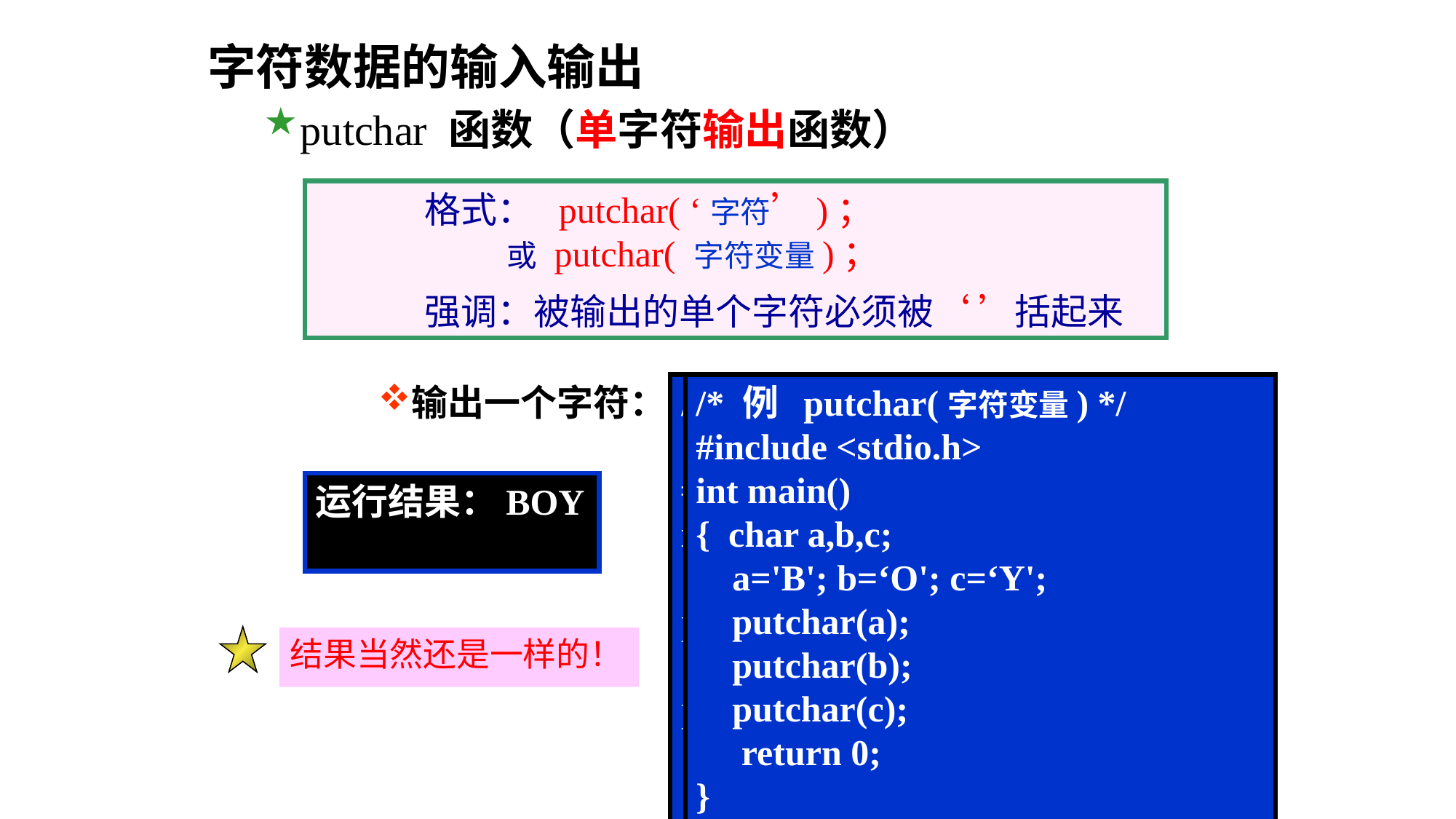

字符数据的输入输出
putchar 函数（单字符输出函数）
格式：  putchar( ‘字符’)；
         或 putchar( 字符变量)；

强调：被输出的单个字符必须被‘ ’括起来
输出一个字符：
/* 例  putchar(‘字符’)*/

#include <stdio.h>
int main()
{
putchar('B');
 putchar('O');
putchar('Y');
 return 0;
}
/* 例  putchar(字符变量) */
#include <stdio.h>
int main()
{  char a,b,c;
    a='B'; b=‘O'; c=‘Y';
    putchar(a);
    putchar(b);
    putchar(c);
     return 0;
}
运行结果：BOY

结果当然还是一样的！